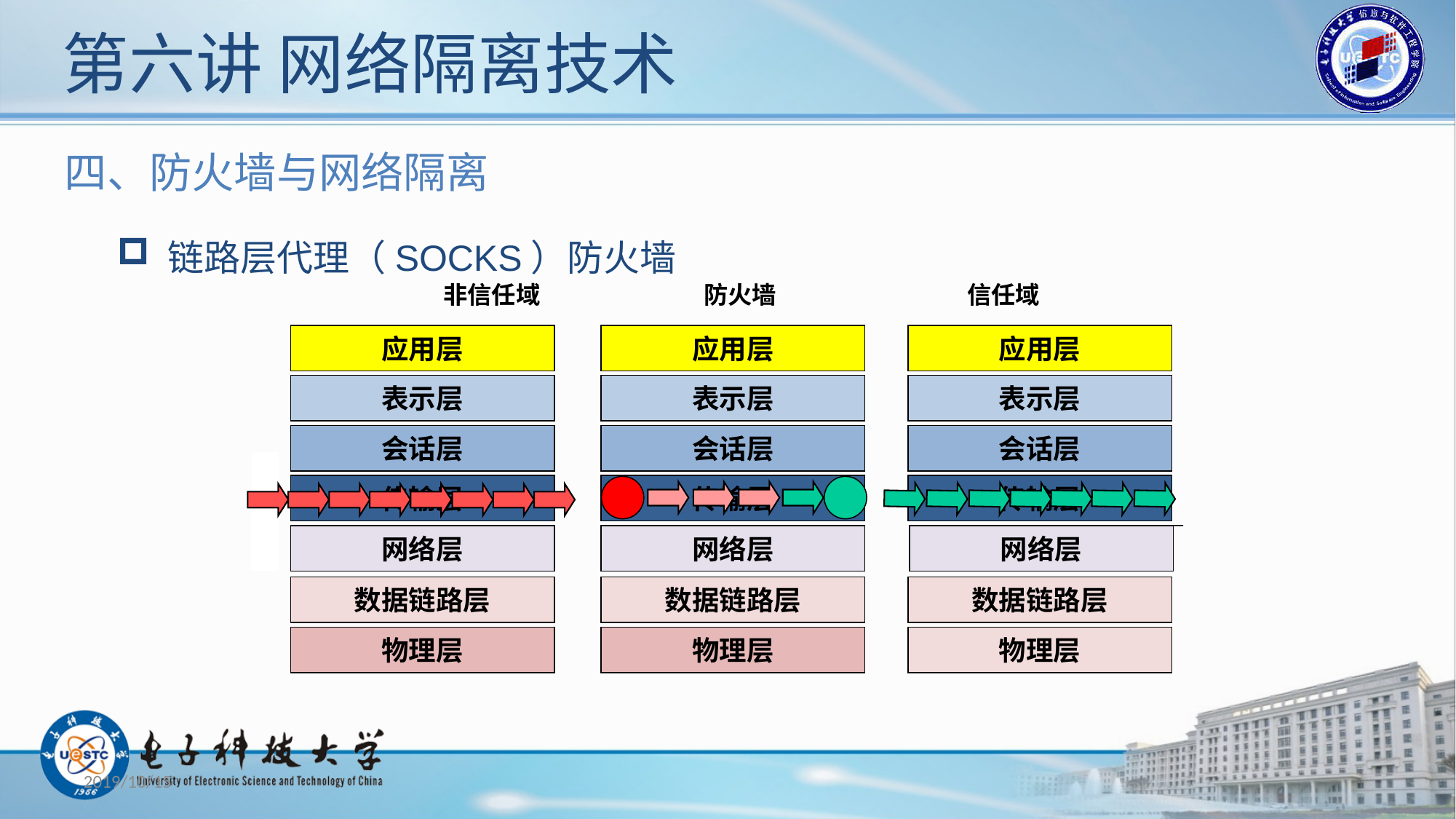

# 第六讲 网络隔离技术
四、防火墙与网络隔离
 链路层代理（SOCKS）防火墙
      非信任域                              防火墙                                   信任域
应用层
应用层
应用层
表示层
表示层
表示层
会话层
会话层
会话层

传输层
传输层
传输层

网络层
网络层
网络层

数据链路层
数据链路层
数据链路层
物理层
物理层
物理层
2019/10/15